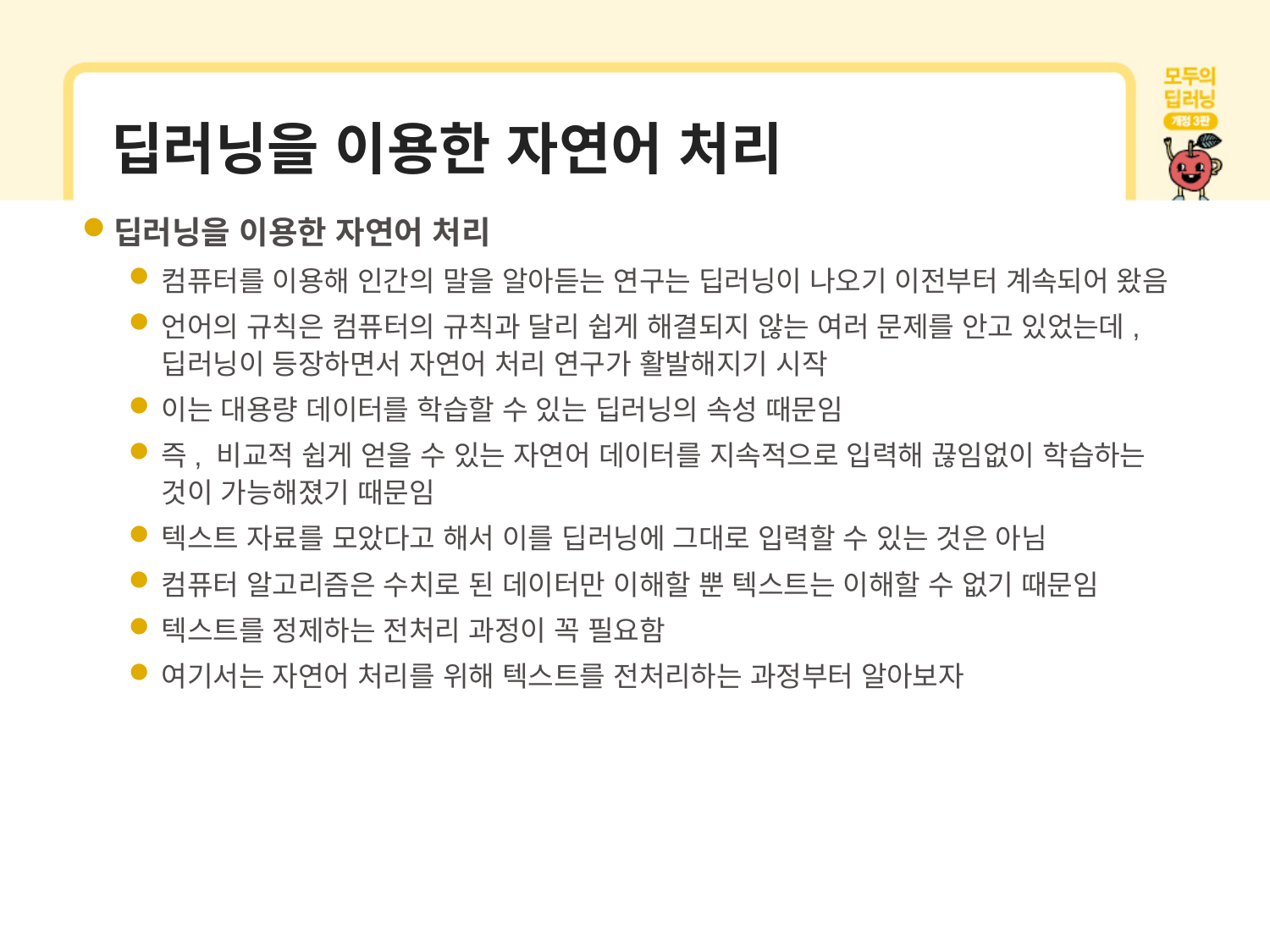

# 딥러닝을 이용한 자연어 처리
딥러닝을 이용한 자연어 처리
컴퓨터를 이용해 인간의 말을 알아듣는 연구는 딥러닝이 나오기 이전부터 계속되어 왔음
언어의 규칙은 컴퓨터의 규칙과 달리 쉽게 해결되지 않는 여러 문제를 안고 있었는데, 딥러닝이 등장하면서 자연어 처리 연구가 활발해지기 시작
이는 대용량 데이터를 학습할 수 있는 딥러닝의 속성 때문임
즉, 비교적 쉽게 얻을 수 있는 자연어 데이터를 지속적으로 입력해 끊임없이 학습하는 것이 가능해졌기 때문임
텍스트 자료를 모았다고 해서 이를 딥러닝에 그대로 입력할 수 있는 것은 아님
컴퓨터 알고리즘은 수치로 된 데이터만 이해할 뿐 텍스트는 이해할 수 없기 때문임
텍스트를 정제하는 전처리 과정이 꼭 필요함
여기서는 자연어 처리를 위해 텍스트를 전처리하는 과정부터 알아보자